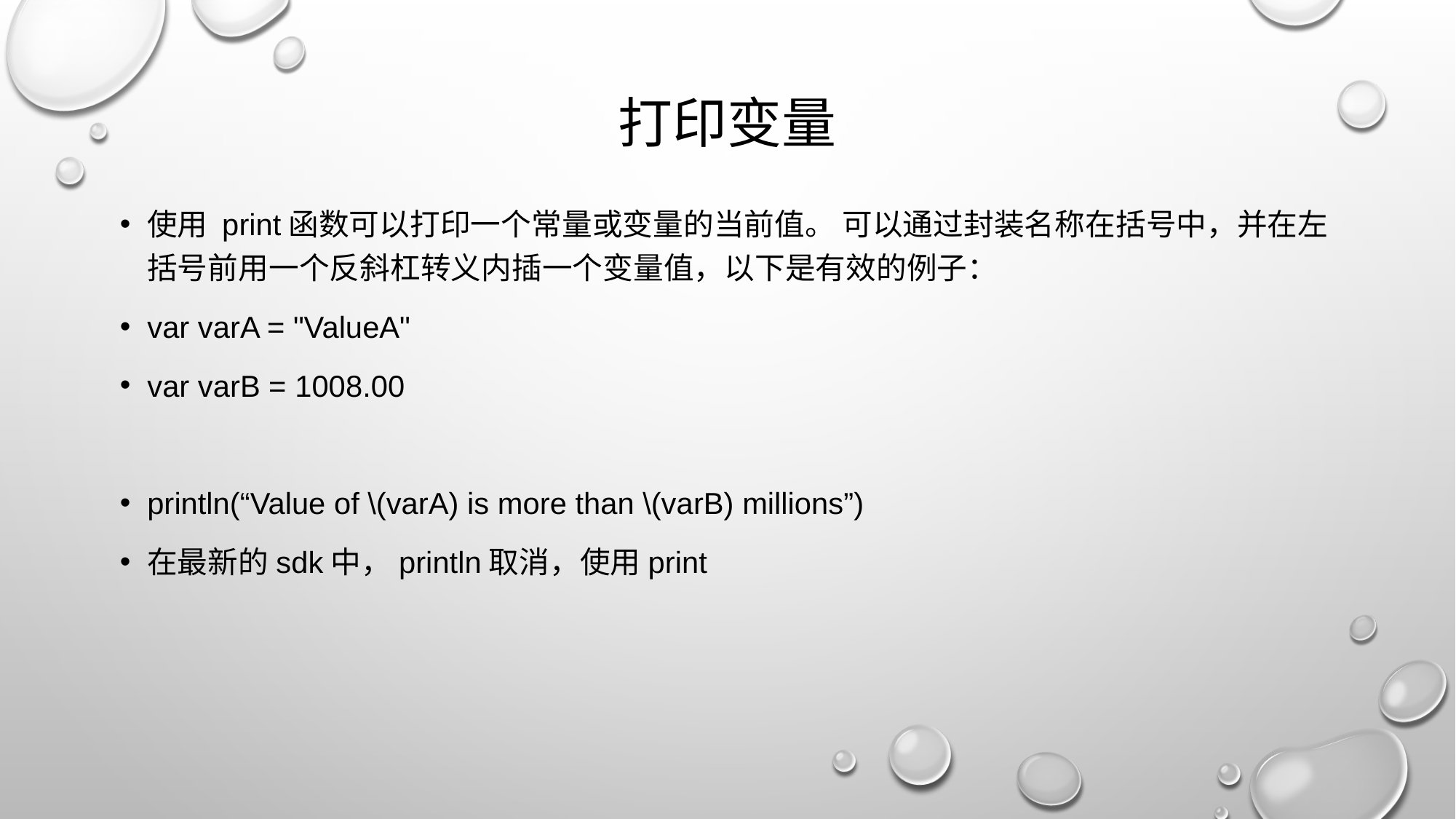

# 打印变量
使用 print函数可以打印一个常量或变量的当前值。 可以通过封装名称在括号中，并在左括号前用一个反斜杠转义内插一个变量值，以下是有效的例子：
var varA = "ValueA"
var varB = 1008.00

println(“Value of \(varA) is more than \(varB) millions”)
在最新的sdk中，println取消，使用print